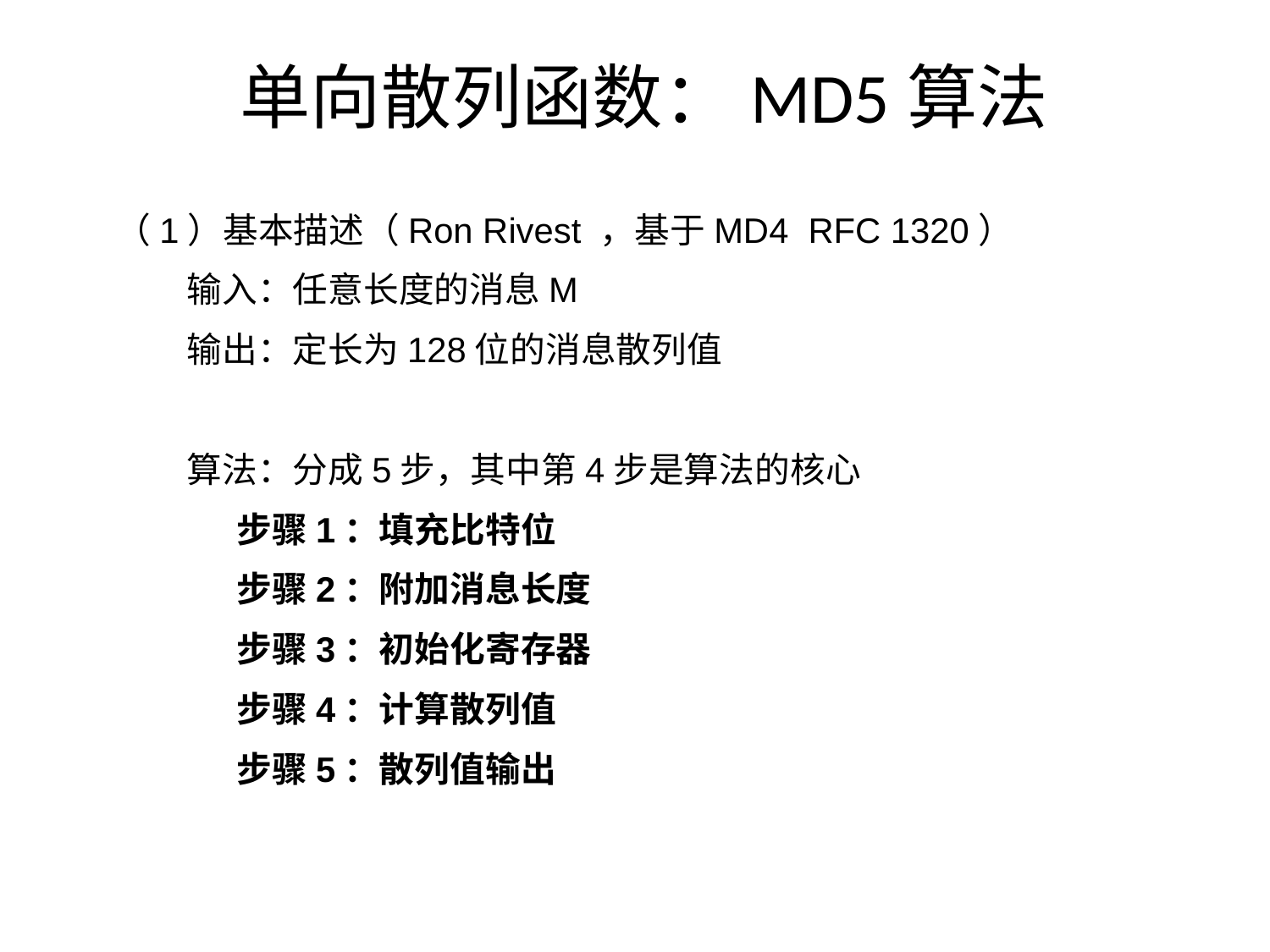

# 单向散列函数：MD5算法
（1）基本描述（Ron Rivest ，基于MD4  RFC 1320）
        输入：任意长度的消息M
        输出：定长为128位的消息散列值

        算法：分成5步，其中第4步是算法的核心
              步骤1：填充比特位
              步骤2：附加消息长度
              步骤3：初始化寄存器
              步骤4：计算散列值
              步骤5：散列值输出